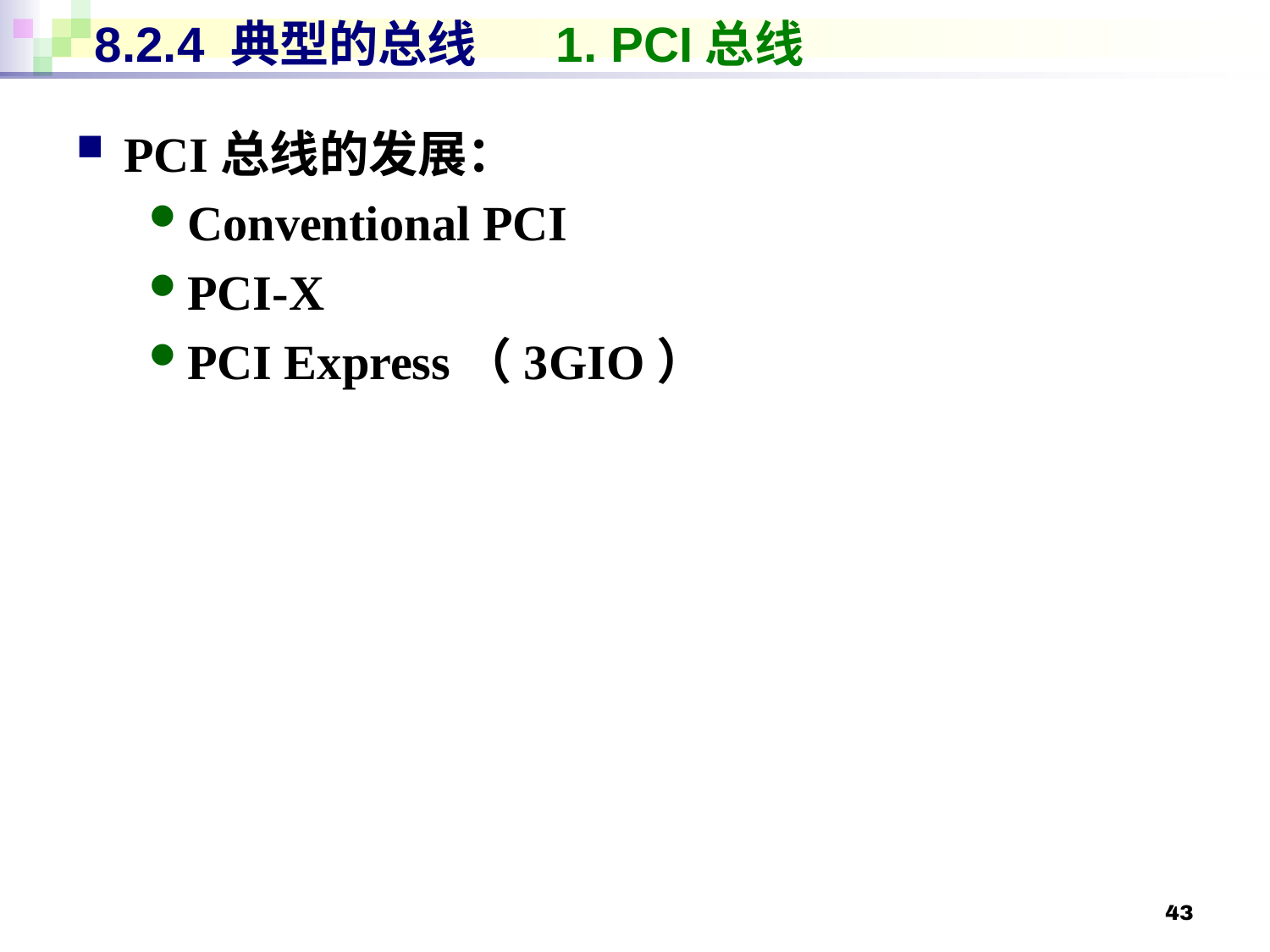

# 8.2.4 典型的总线      1. PCI总线
PCI总线的发展：
Conventional PCI
PCI-X
PCI Express（3GIO）
43